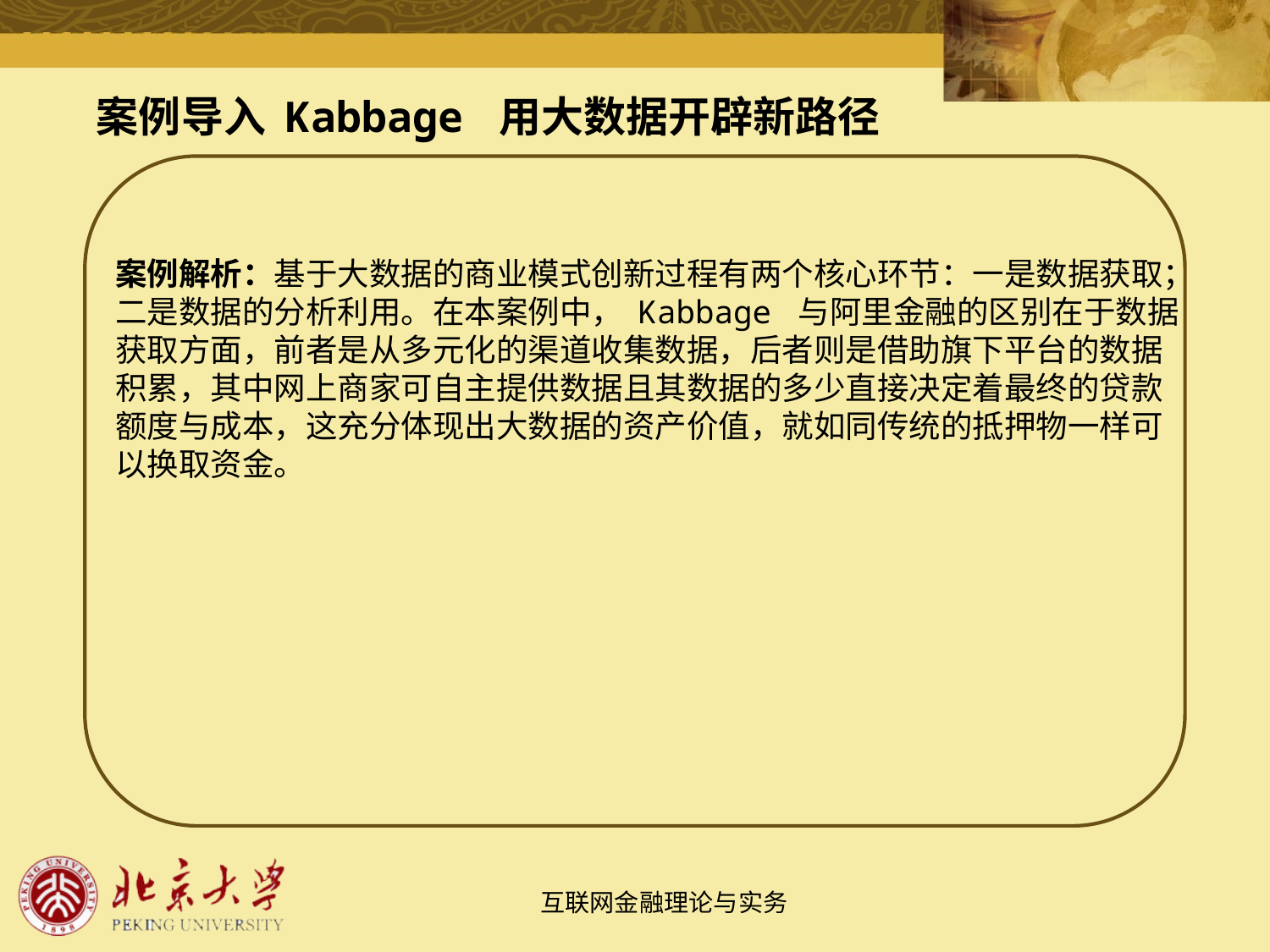

案例导入 Kabbage 用大数据开辟新路径

案例解析：基于大数据的商业模式创新过程有两个核心环节：一是数据获取；二是数据的分析利用。在本案例中， Kabbage 与阿里金融的区别在于数据获取方面，前者是从多元化的渠道收集数据，后者则是借助旗下平台的数据积累，其中网上商家可自主提供数据且其数据的多少直接决定着最终的贷款额度与成本，这充分体现出大数据的资产价值，就如同传统的抵押物一样可以换取资金。